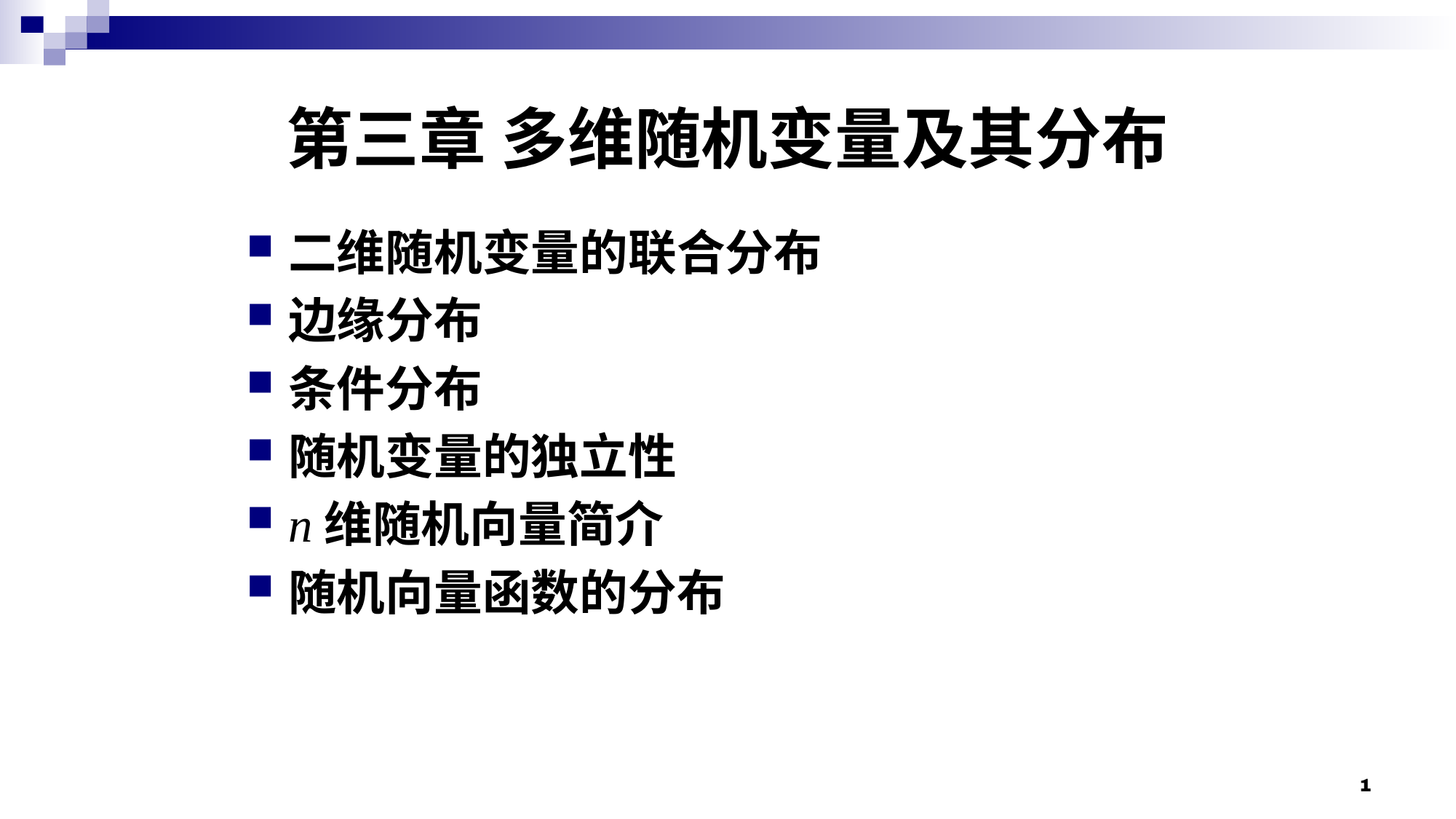

# 第三章 多维随机变量及其分布
二维随机变量的联合分布
边缘分布
条件分布
随机变量的独立性
n维随机向量简介
随机向量函数的分布
1